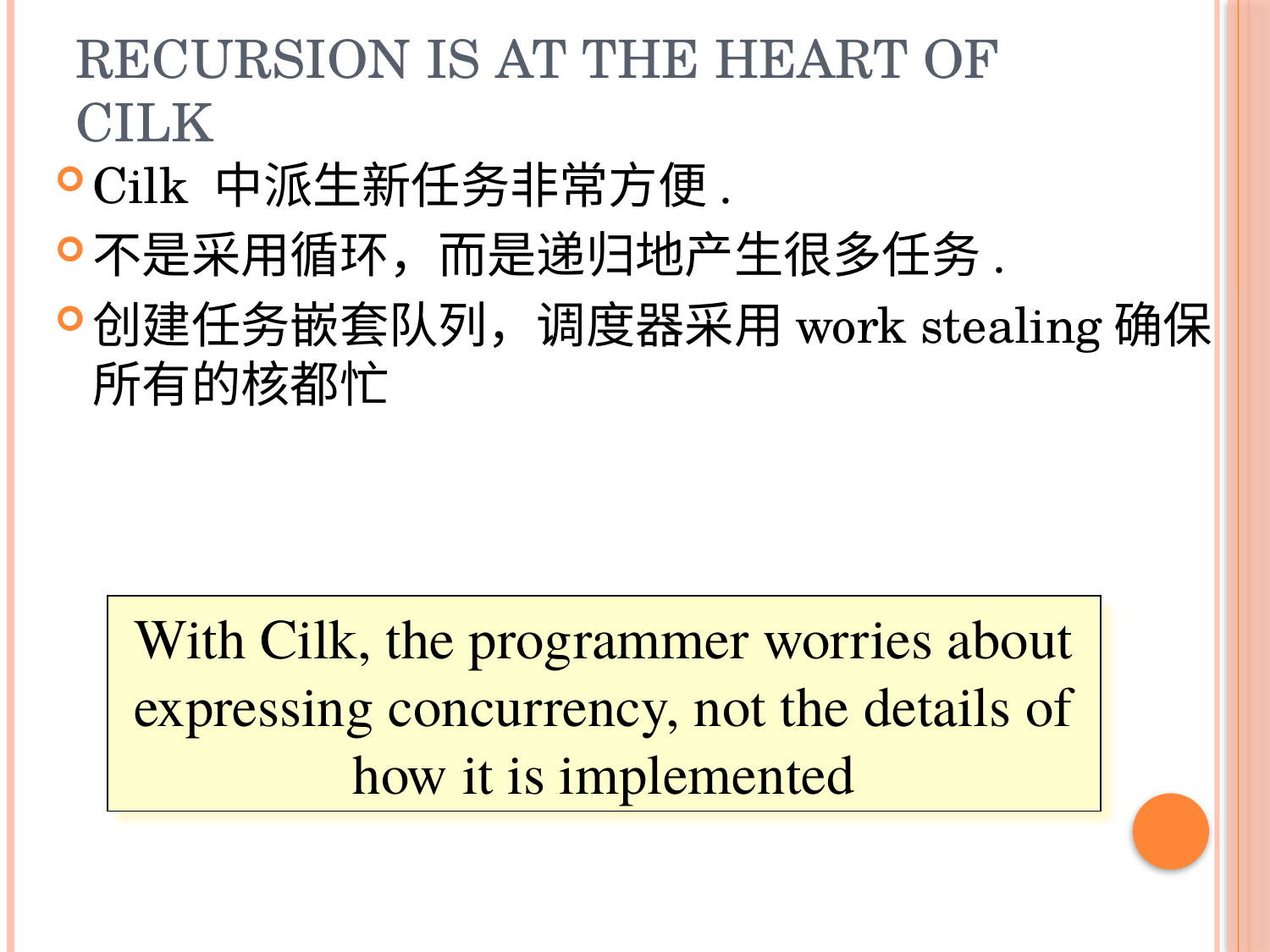

# Recursion is at the heart of cilk
Cilk 中派生新任务非常方便.
不是采用循环，而是递归地产生很多任务.
创建任务嵌套队列，调度器采用work stealing确保所有的核都忙
With Cilk, the programmer worries about expressing concurrency, not the details of how it is implemented
34